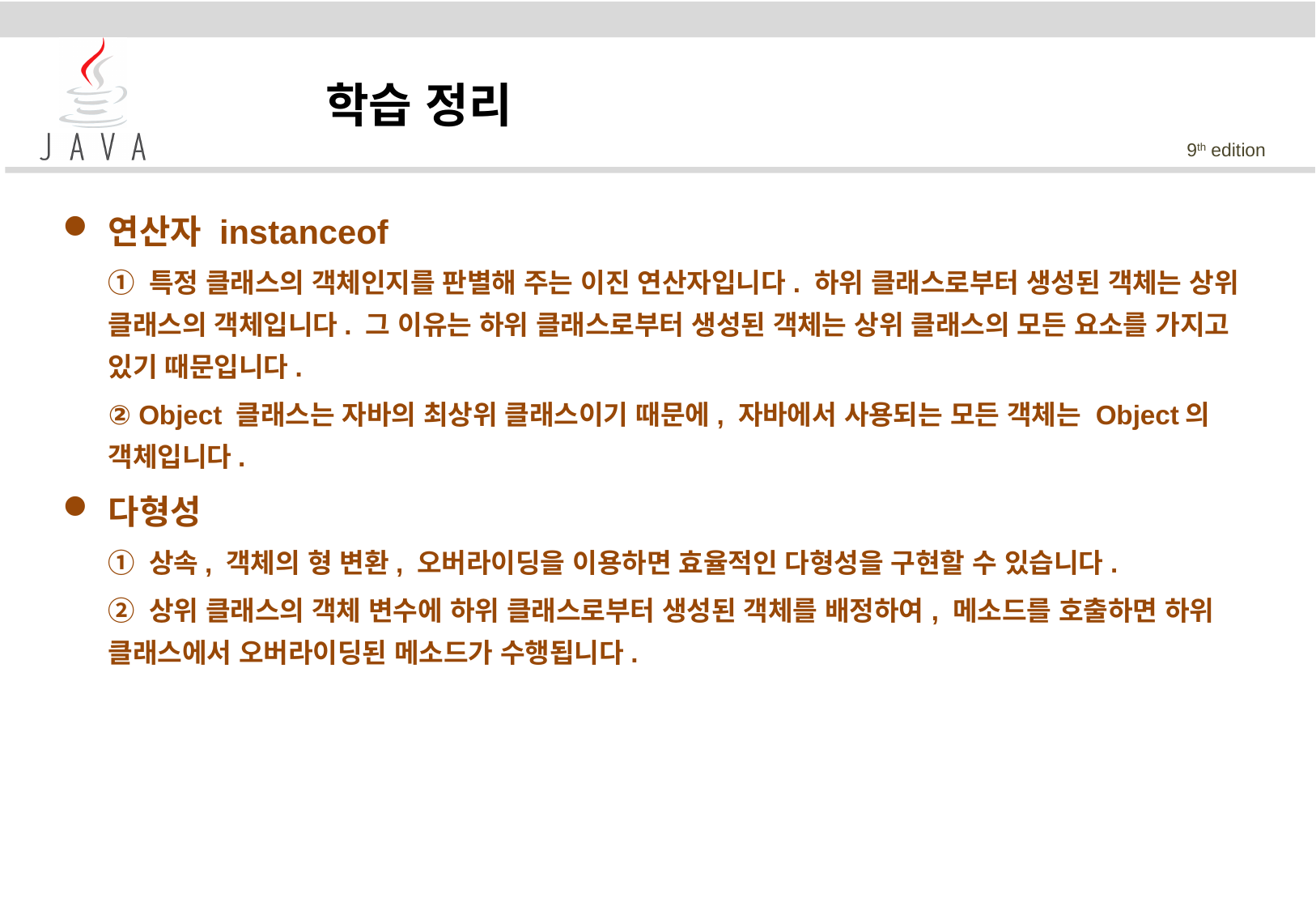

학습 정리
연산자 instanceof
	① 특정 클래스의 객체인지를 판별해 주는 이진 연산자입니다. 하위 클래스로부터 생성된 객체는 상위 클래스의 객체입니다. 그 이유는 하위 클래스로부터 생성된 객체는 상위 클래스의 모든 요소를 가지고 있기 때문입니다.
	② Object 클래스는 자바의 최상위 클래스이기 때문에, 자바에서 사용되는 모든 객체는 Object의 객체입니다.
다형성
	① 상속, 객체의 형 변환, 오버라이딩을 이용하면 효율적인 다형성을 구현할 수 있습니다.
	② 상위 클래스의 객체 변수에 하위 클래스로부터 생성된 객체를 배정하여, 메소드를 호출하면 하위 클래스에서 오버라이딩된 메소드가 수행됩니다.